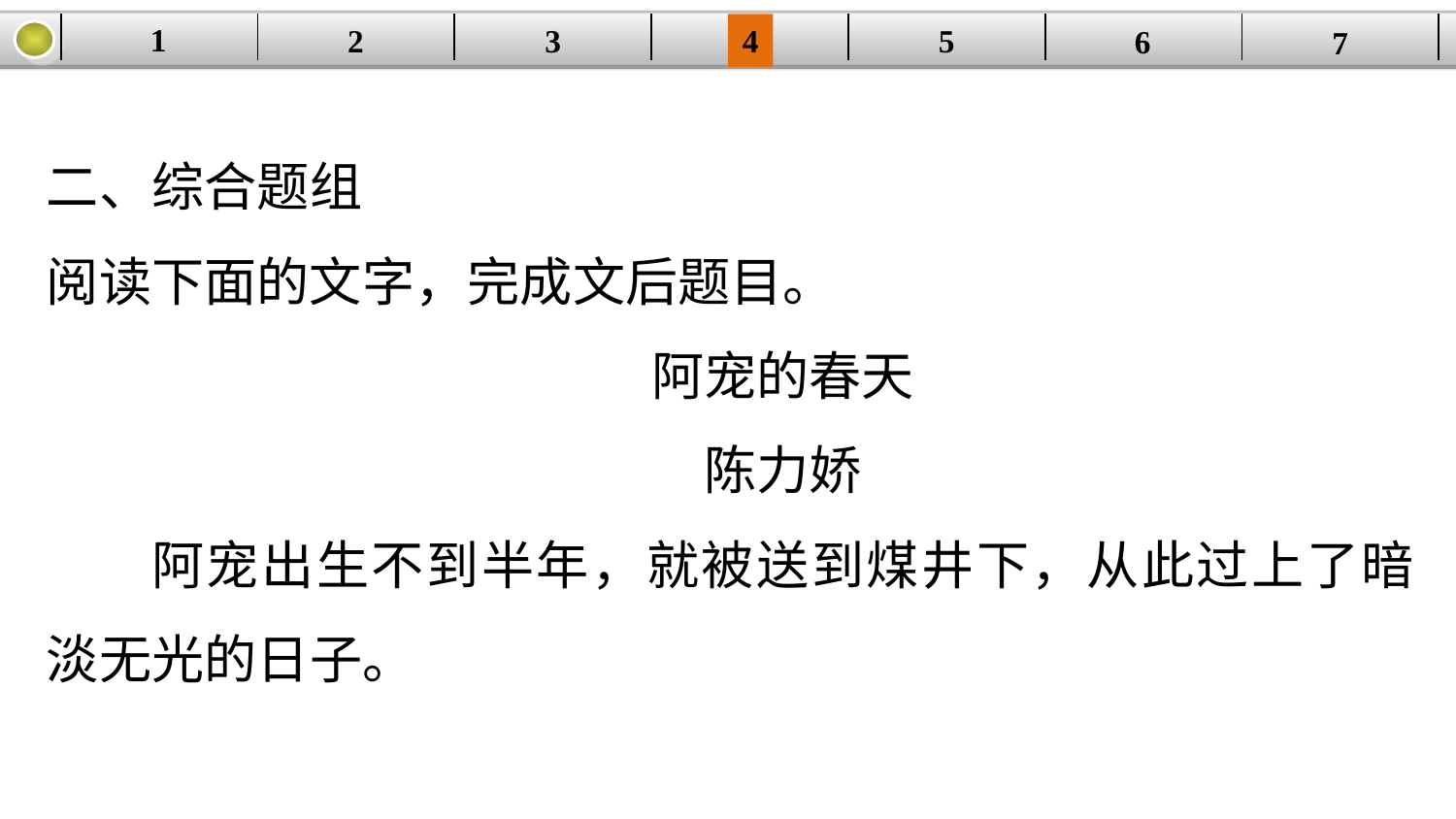

1
5
3
2
|  |  |  |  |  |  |  |
| --- | --- | --- | --- | --- | --- | --- |
4
6
7

二、综合题组
阅读下面的文字，完成文后题目。
阿宠的春天
陈力娇
阿宠出生不到半年，就被送到煤井下，从此过上了暗淡无光的日子。